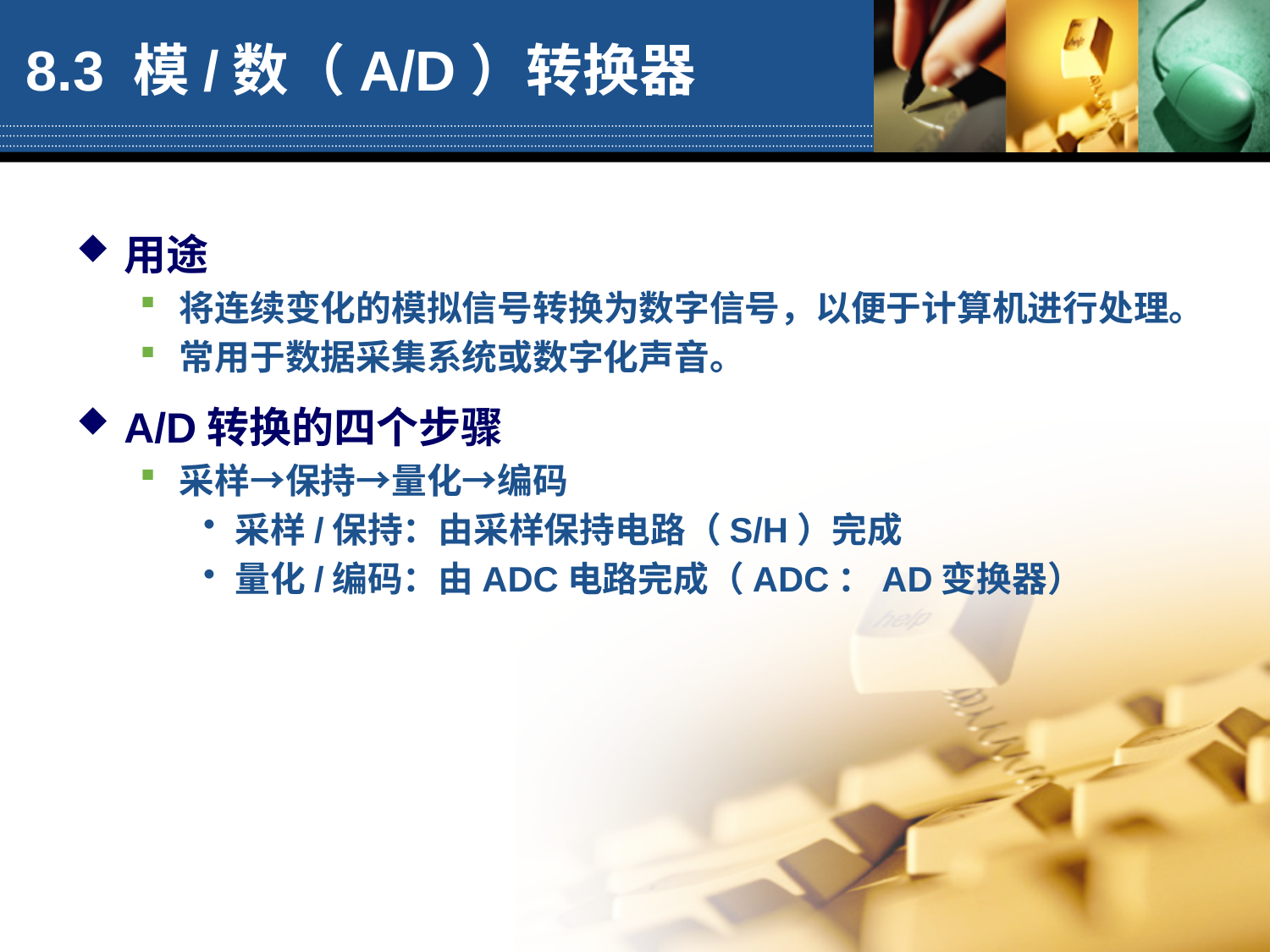

# 8.3 模/数（A/D）转换器
用途
将连续变化的模拟信号转换为数字信号，以便于计算机进行处理。
常用于数据采集系统或数字化声音。
A/D转换的四个步骤
采样→保持→量化→编码
采样/保持：由采样保持电路（S/H）完成
量化/编码：由ADC电路完成（ADC：AD变换器）